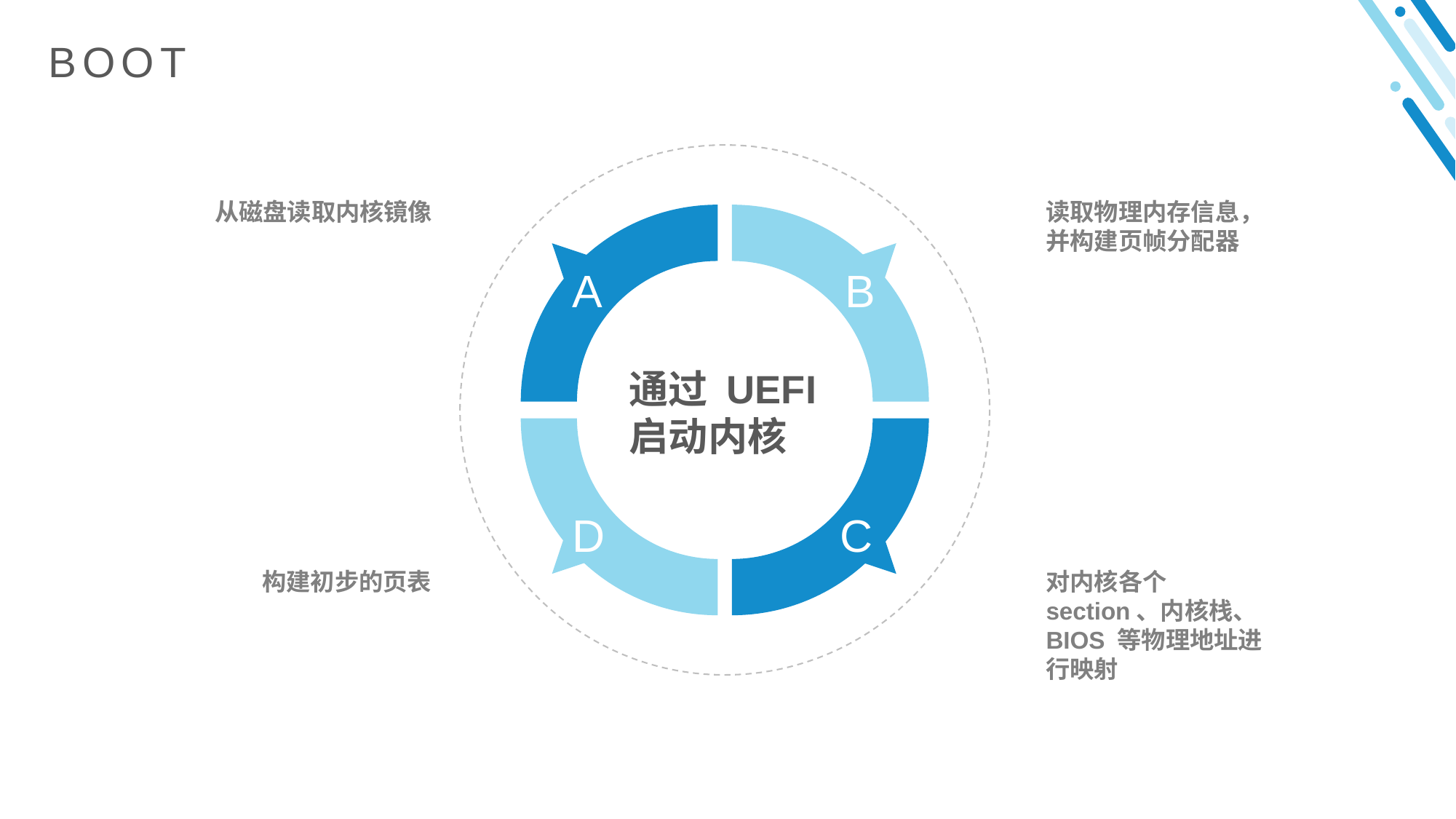

BOOT

从磁盘读取内核镜像
读取物理内存信息，并构建页帧分配器

A
B
通过 UEFI
启动内核
D
C
构建初步的页表
对内核各个 section、内核栈、BIOS 等物理地址进行映射